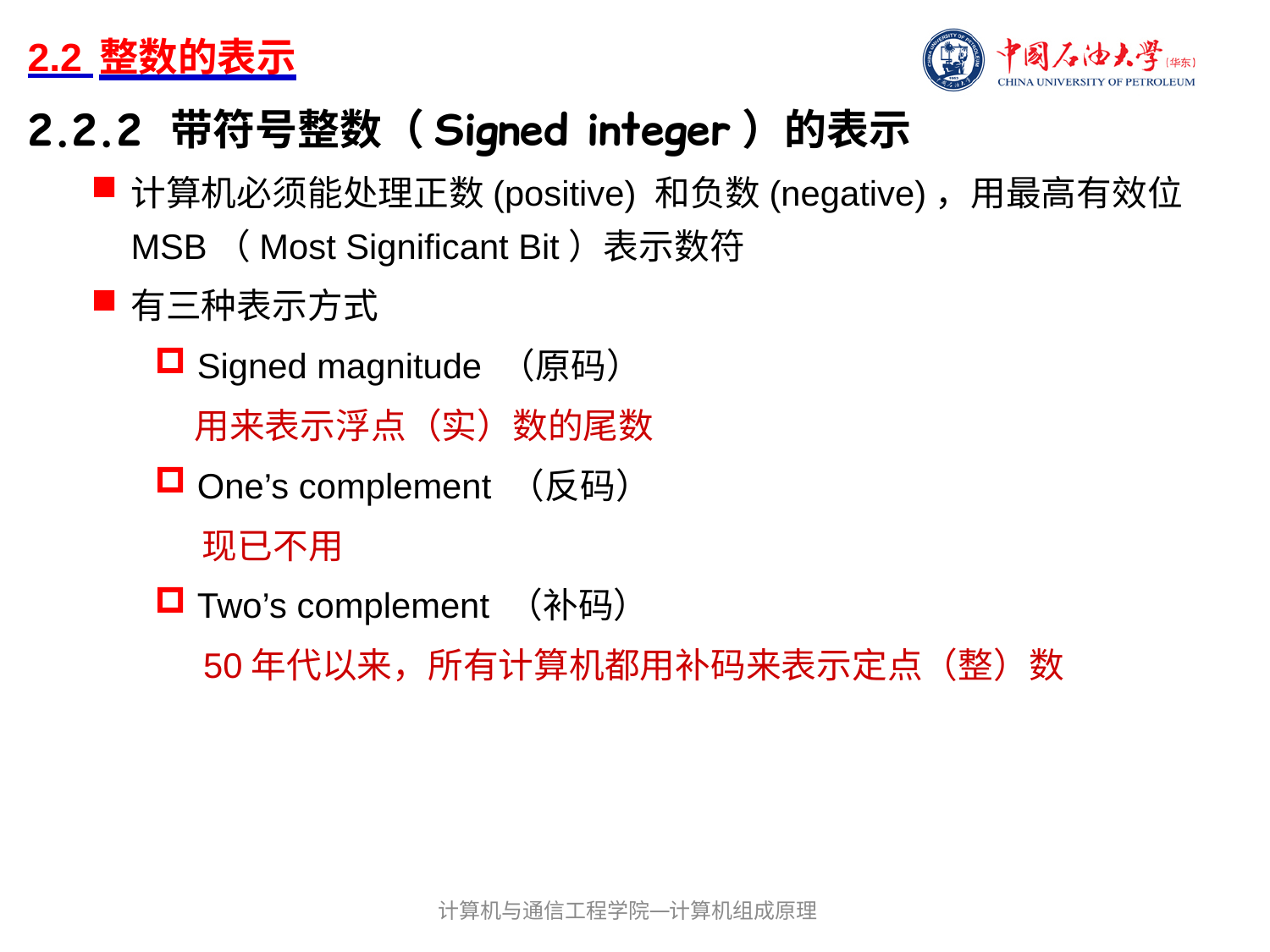

# 2.2 整数的表示
2.2.2 带符号整数（Signed integer）的表示
计算机必须能处理正数(positive) 和负数(negative)，用最高有效位MSB（Most Significant Bit）表示数符
有三种表示方式
 Signed magnitude （原码）
    用来表示浮点（实）数的尾数
 One’s complement （反码）
     现已不用
 Two’s complement （补码）
     50年代以来，所有计算机都用补码来表示定点（整）数

43

计算机与通信工程学院—计算机组成原理